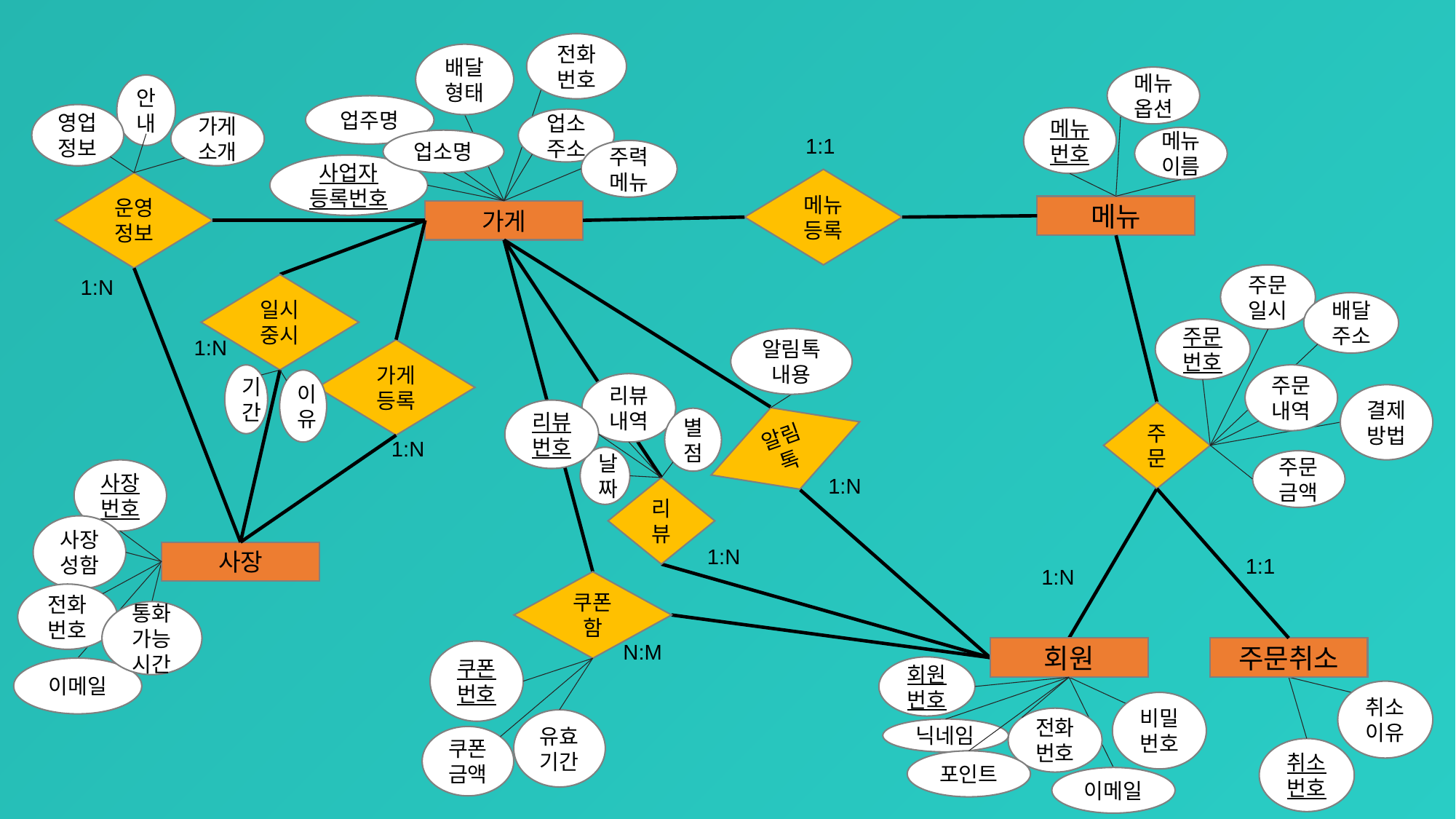

전화번호
배달형태
업주명
업소
주소
업소명
주력
메뉴
사업자
등록번호
가게
메뉴옵션
메뉴번호
메뉴
이름
메뉴
안내
영업정보
가게소개
1:1
메뉴등록
운영정보
주문일시
배달주소
주문번호
주문내역
결제방법
주문
주문금액
1:N
일시중시
기간
이유
1:N
가게등록
리뷰내역
리뷰번호
별점
날짜
리뷰
알림톡
1:N
사장번호
사장
성함
사장
전화번호
통화가능시간
이메일
1:N
1:N
1:1
1:N
쿠폰함
쿠폰
번호
유효기간
쿠폰
금액
N:M
회원
회원번호
비밀번호
전화번호
닉네임
포인트
이메일
주문취소
취소이유
취소번호
알림톡내용